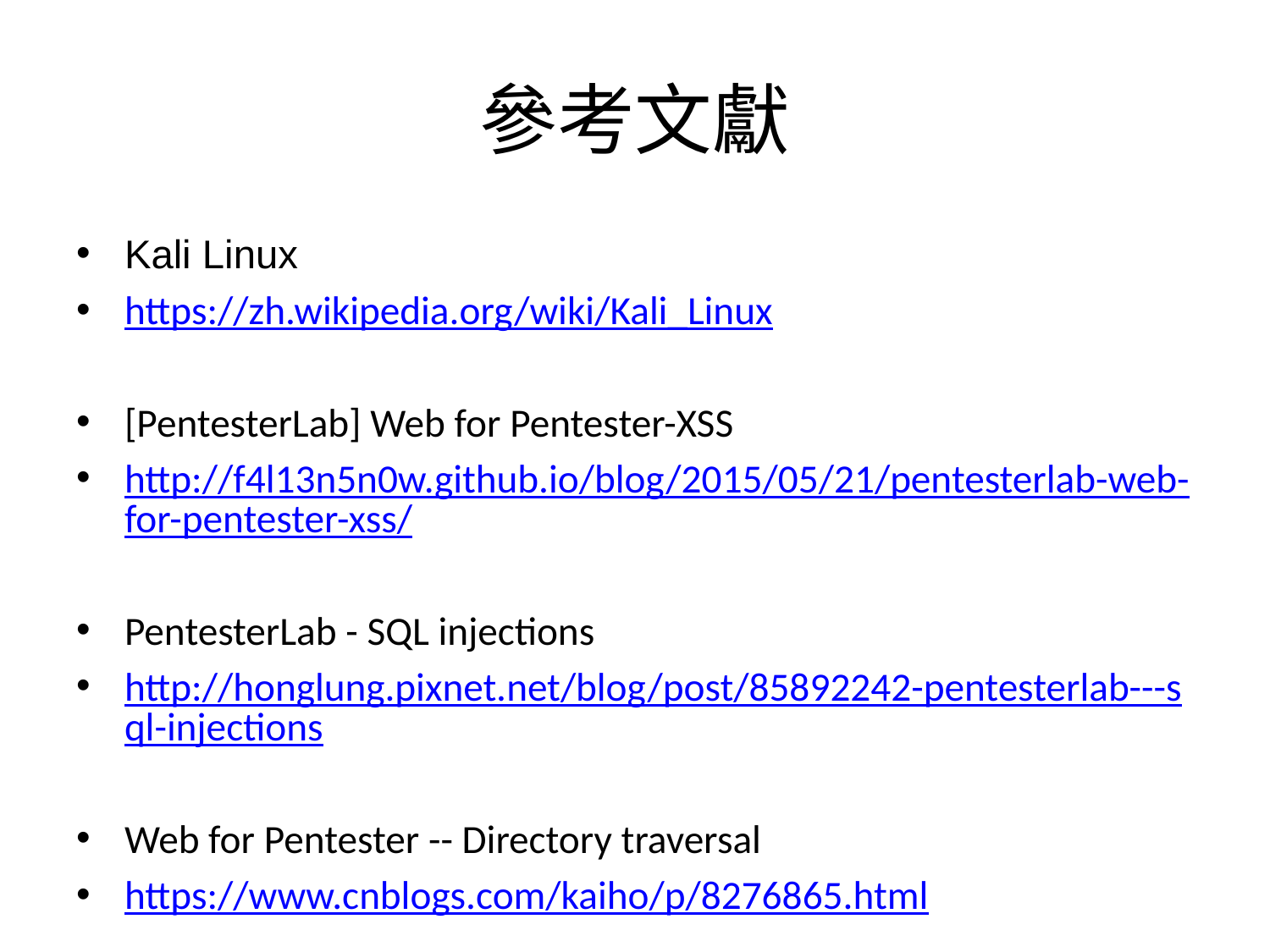

# 參考文獻
Kali Linux
https://zh.wikipedia.org/wiki/Kali_Linux

[PentesterLab] Web for Pentester-XSS
http://f4l13n5n0w.github.io/blog/2015/05/21/pentesterlab-web-for-pentester-xss/

PentesterLab - SQL injections
http://honglung.pixnet.net/blog/post/85892242-pentesterlab---sql-injections

Web for Pentester -- Directory traversal
https://www.cnblogs.com/kaiho/p/8276865.html